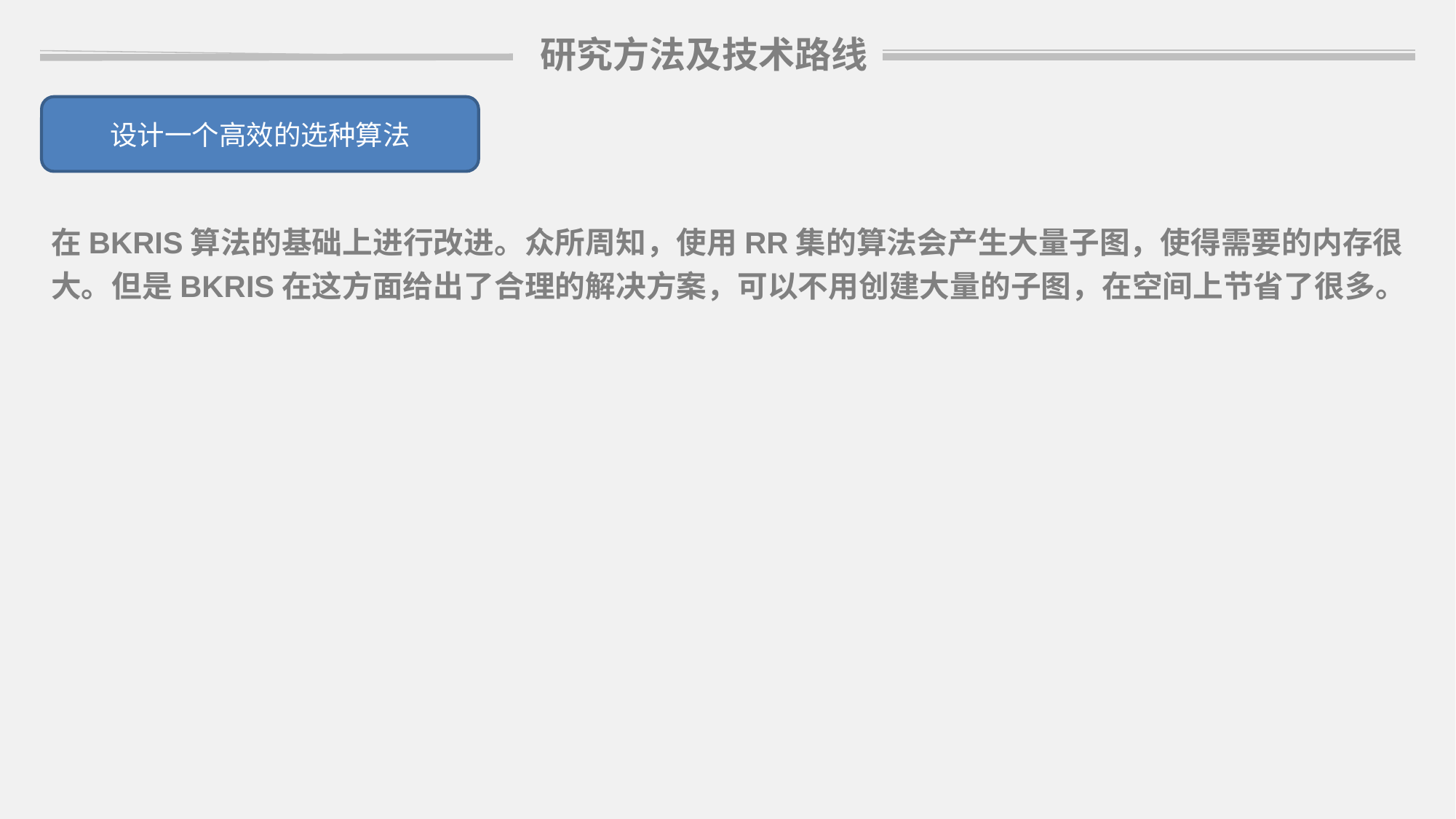

研究方法及技术路线
设计一个高效的选种算法
在BKRIS算法的基础上进行改进。众所周知，使用RR集的算法会产生大量子图，使得需要的内存很大。但是BKRIS在这方面给出了合理的解决方案，可以不用创建大量的子图，在空间上节省了很多。